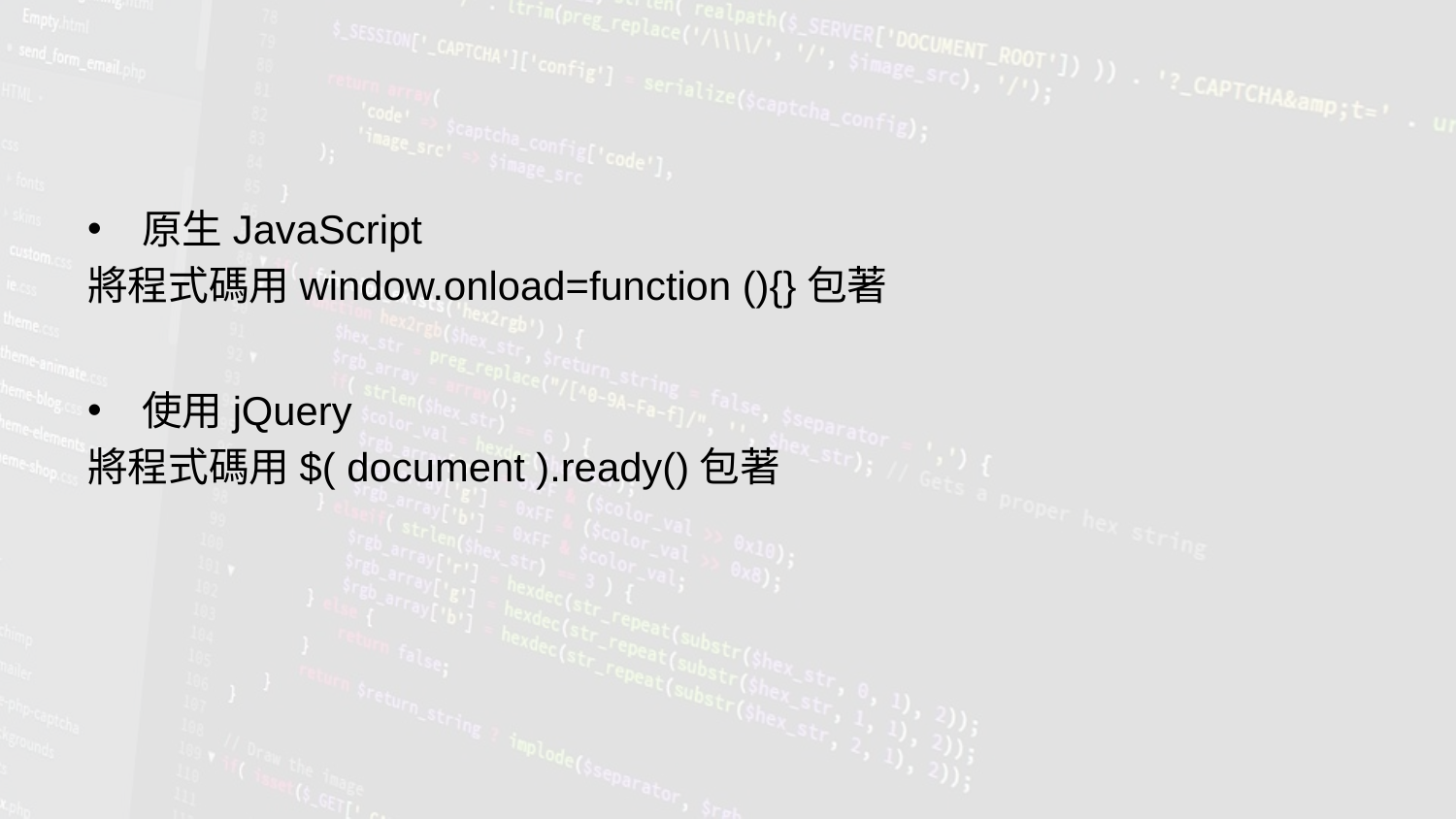

原生JavaScript
將程式碼用window.onload=function (){}包著

使用jQuery
將程式碼用$( document ).ready()包著